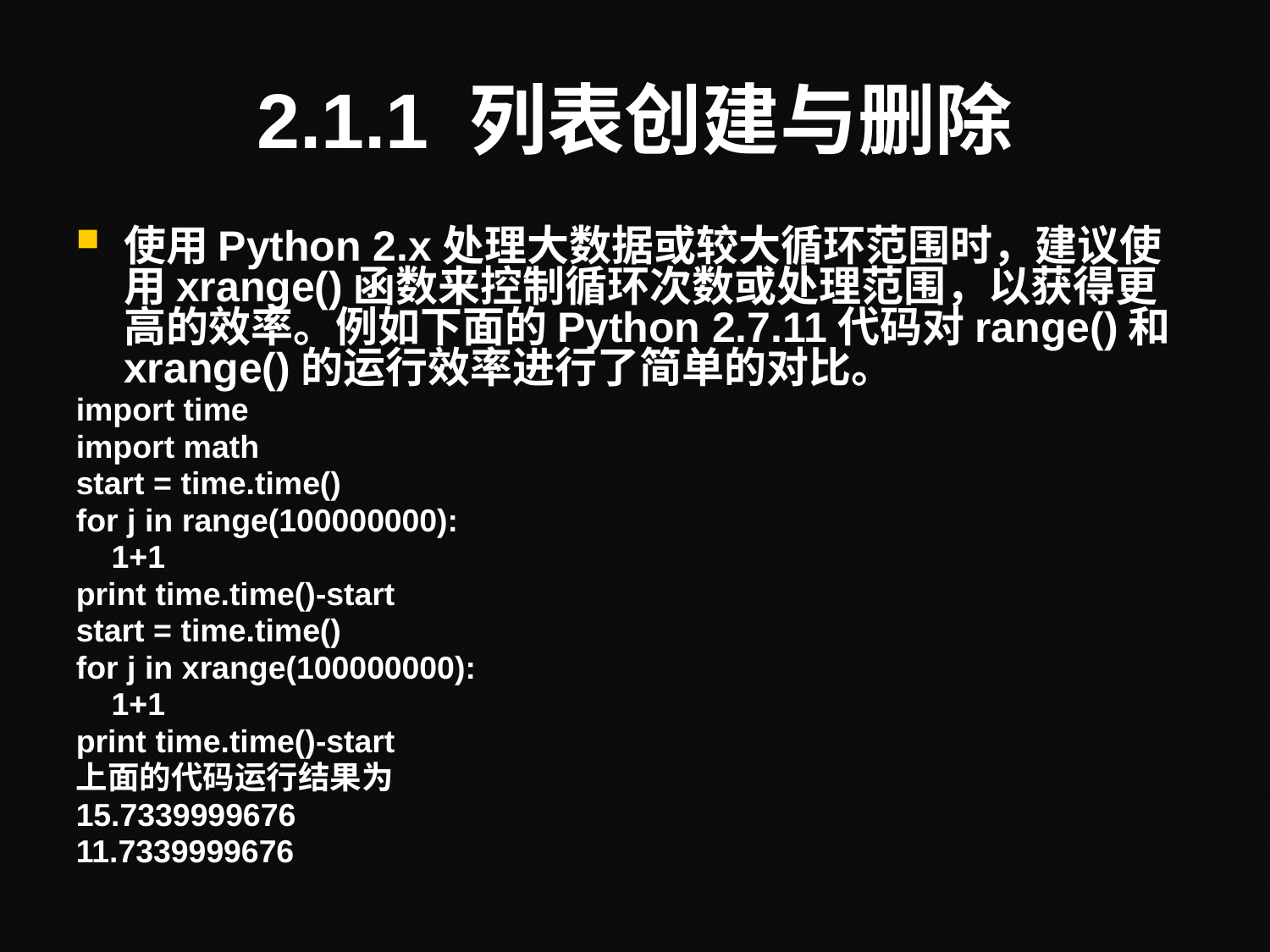

# 2.1.1 列表创建与删除
使用Python 2.x处理大数据或较大循环范围时，建议使用xrange()函数来控制循环次数或处理范围，以获得更高的效率。例如下面的Python 2.7.11代码对range()和xrange()的运行效率进行了简单的对比。
import time
import math
start = time.time()
for j in range(100000000):
    1+1
print time.time()-start
start = time.time()
for j in xrange(100000000):
    1+1
print time.time()-start
上面的代码运行结果为
15.7339999676
11.7339999676